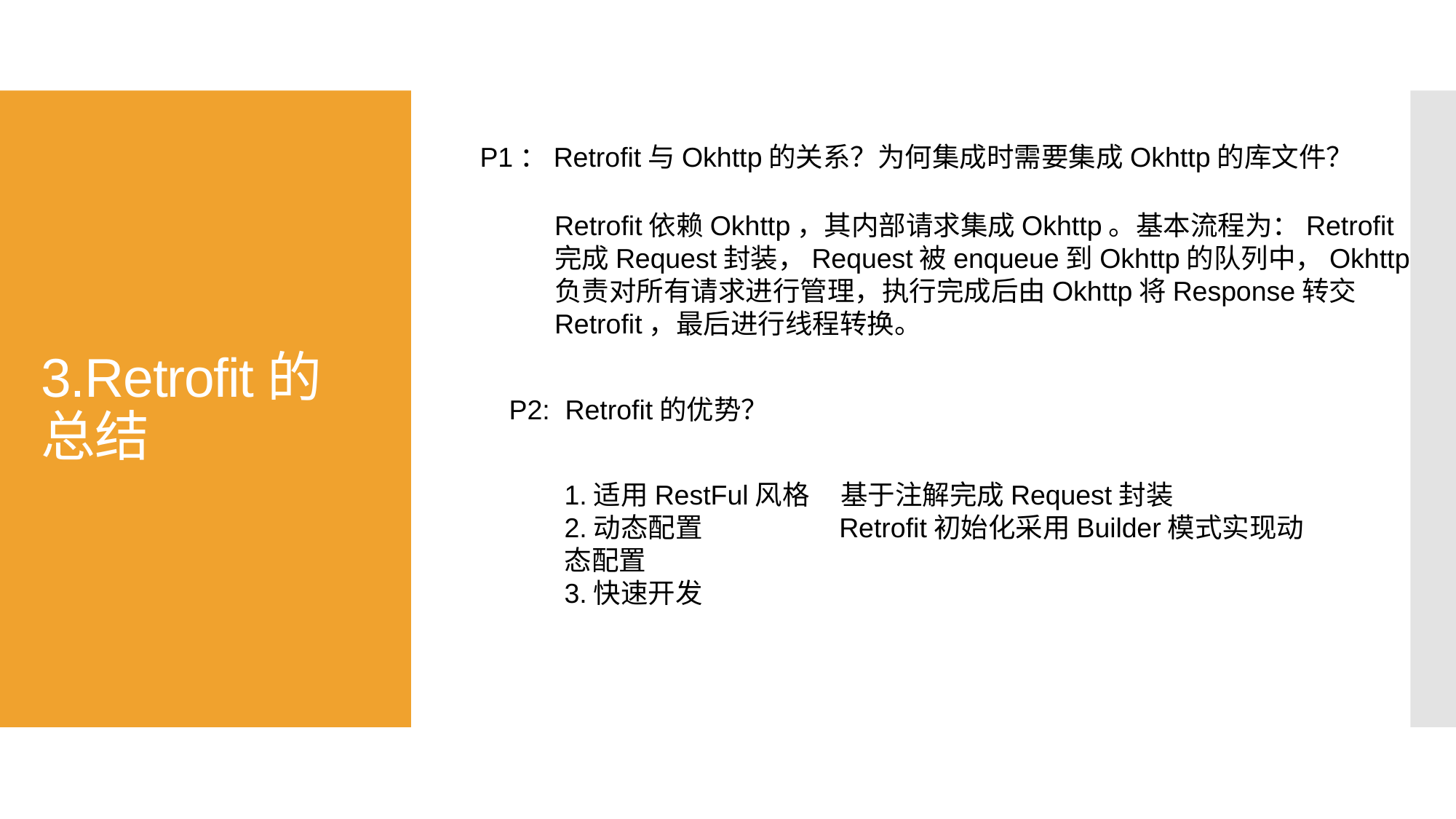

# 3.Retrofit的总结
P1：Retrofit与Okhttp的关系？为何集成时需要集成Okhttp的库文件？
Retrofit依赖Okhttp，其内部请求集成Okhttp。基本流程为：Retrofit
完成Request封装，Request被enqueue到Okhttp的队列中，Okhttp
负责对所有请求进行管理，执行完成后由Okhttp将Response转交
Retrofit，最后进行线程转换。
P2:  Retrofit的优势？
1.适用RestFul风格     基于注解完成Request封装
2.动态配置                     Retrofit初始化采用Builder模式实现动态配置
3.快速开发